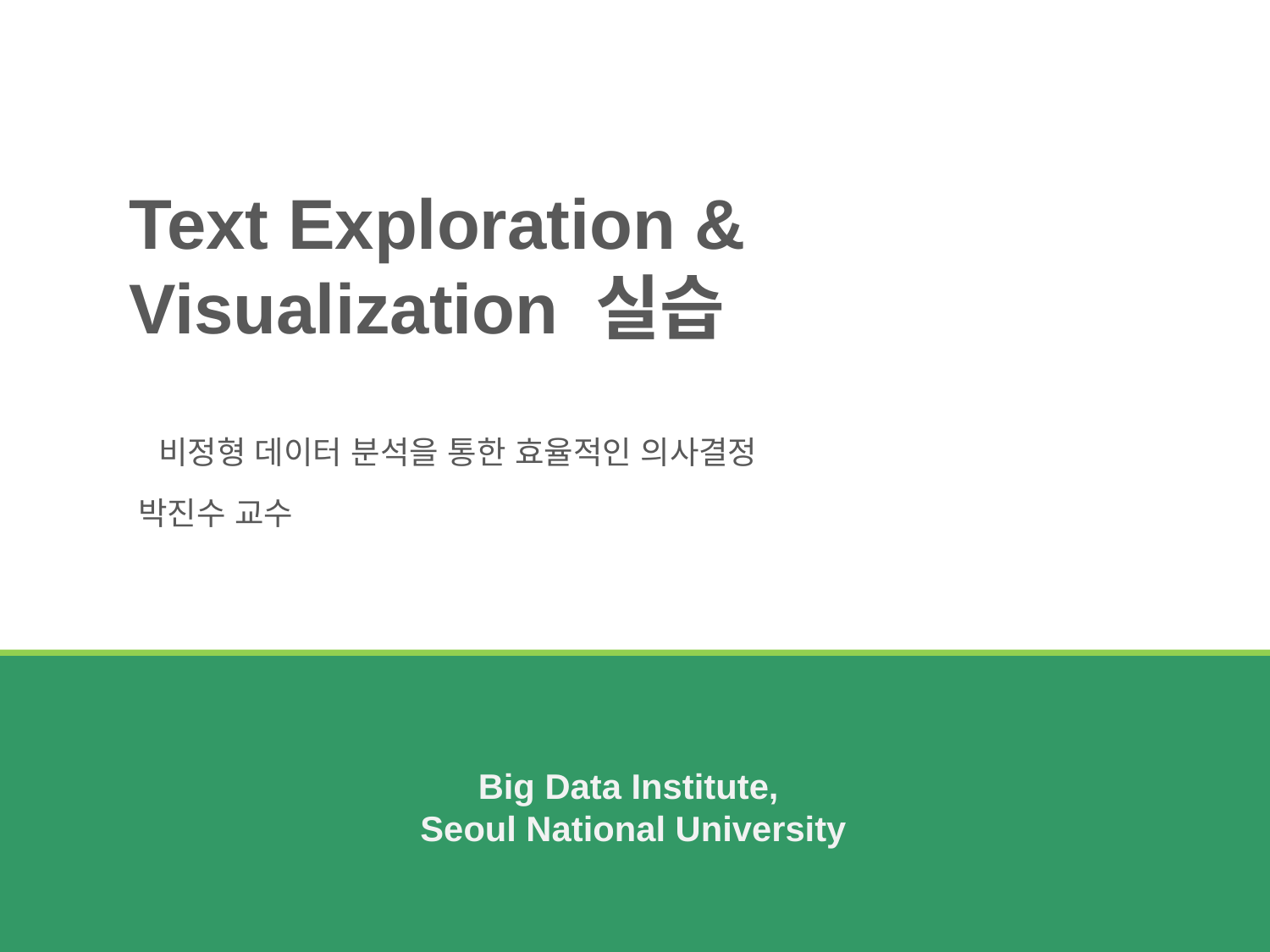

Text Exploration &
Visualization 실습
비정형 데이터 분석을 통한 효율적인 의사결정
박진수 교수

Big Data Institute,
Seoul National University